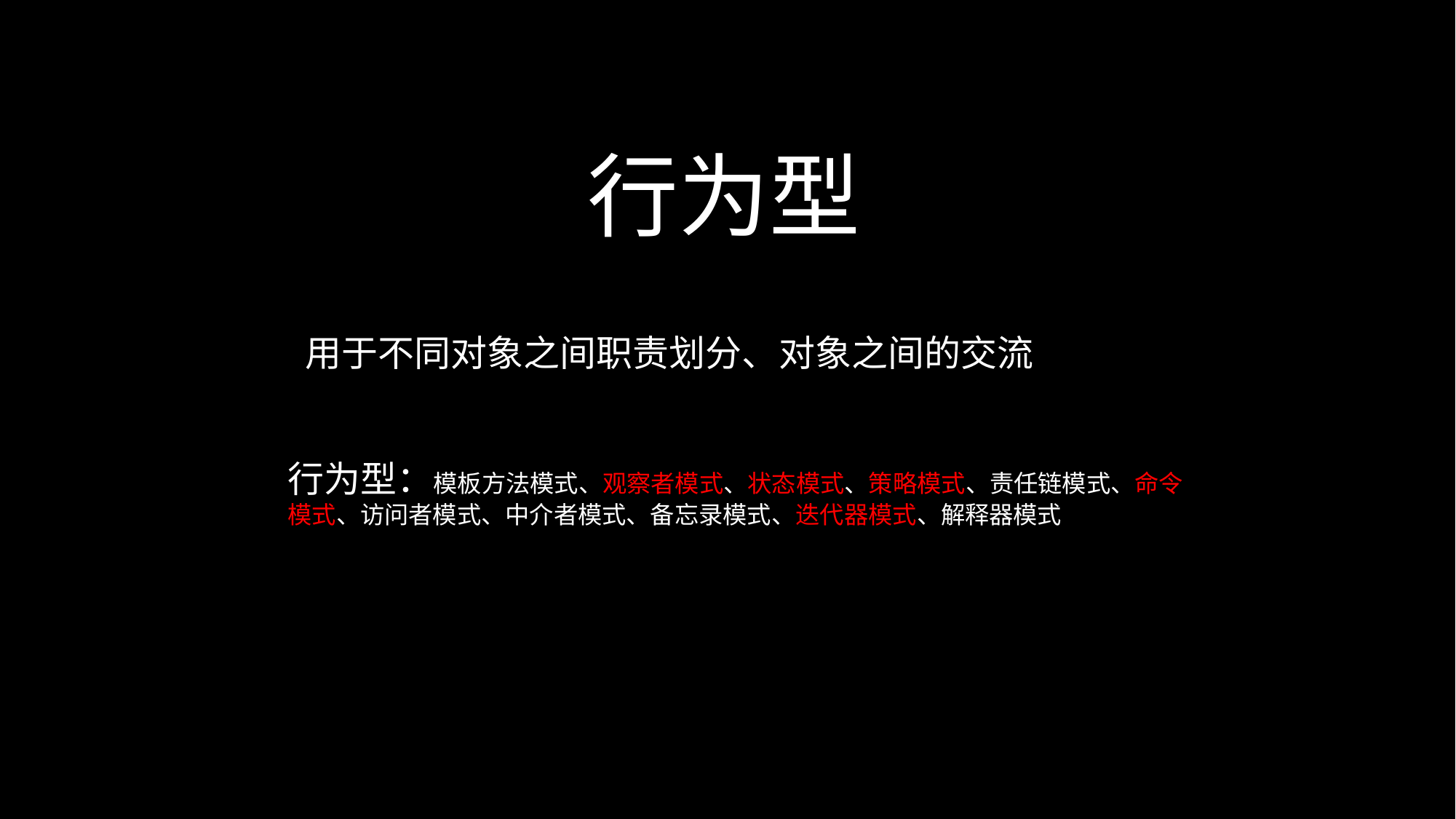

行为型
用于不同对象之间职责划分、对象之间的交流
行为型：模板方法模式、观察者模式、状态模式、策略模式、责任链模式、命令模式、访问者模式、中介者模式、备忘录模式、迭代器模式、解释器模式